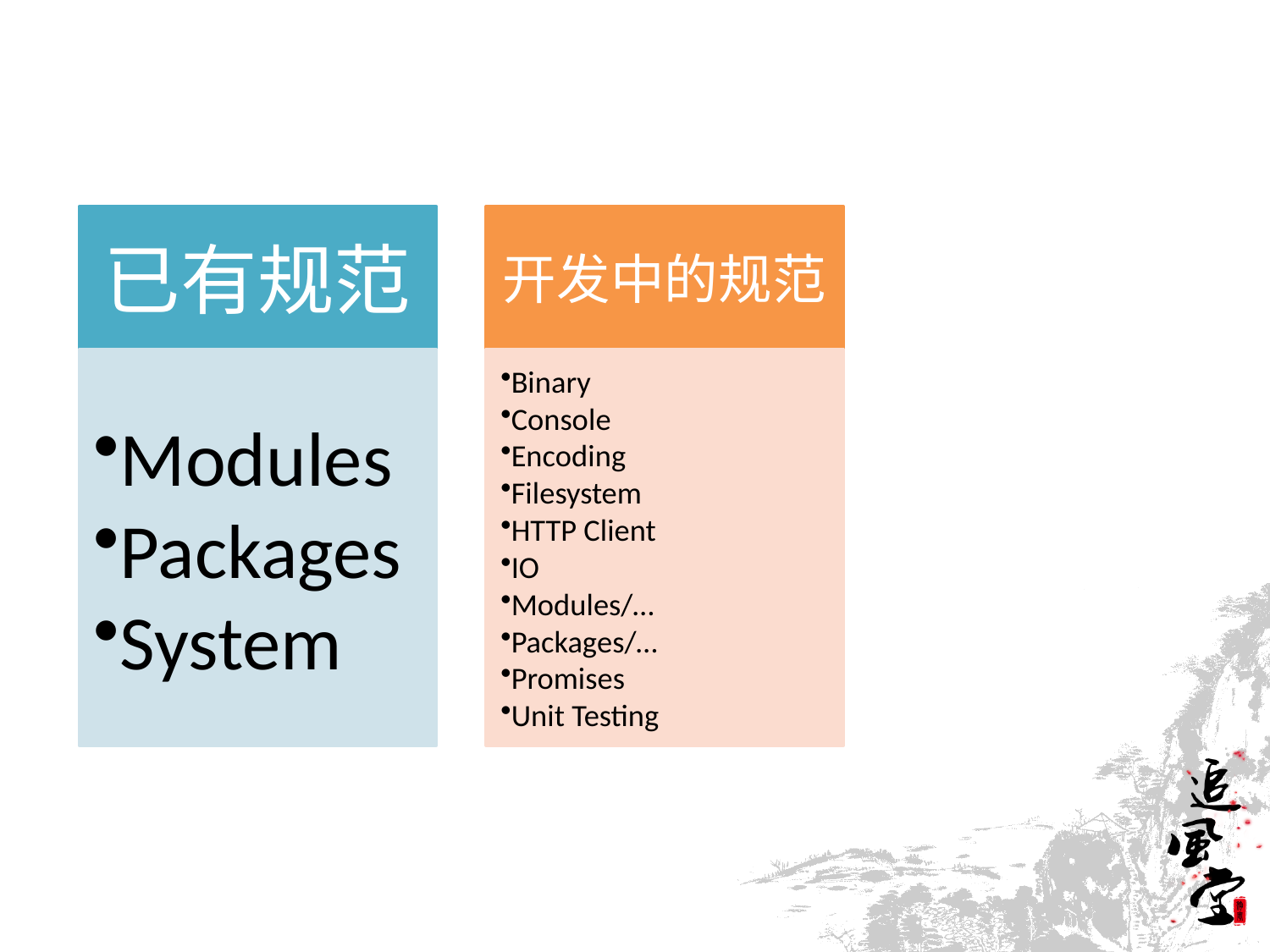

Modules
已有规范
开发中的规范
Binary
Packages
System
Console
Encoding
Filesystem
HTTP Client
IO
Modules/…
Packages/…
Promises
Unit Testing